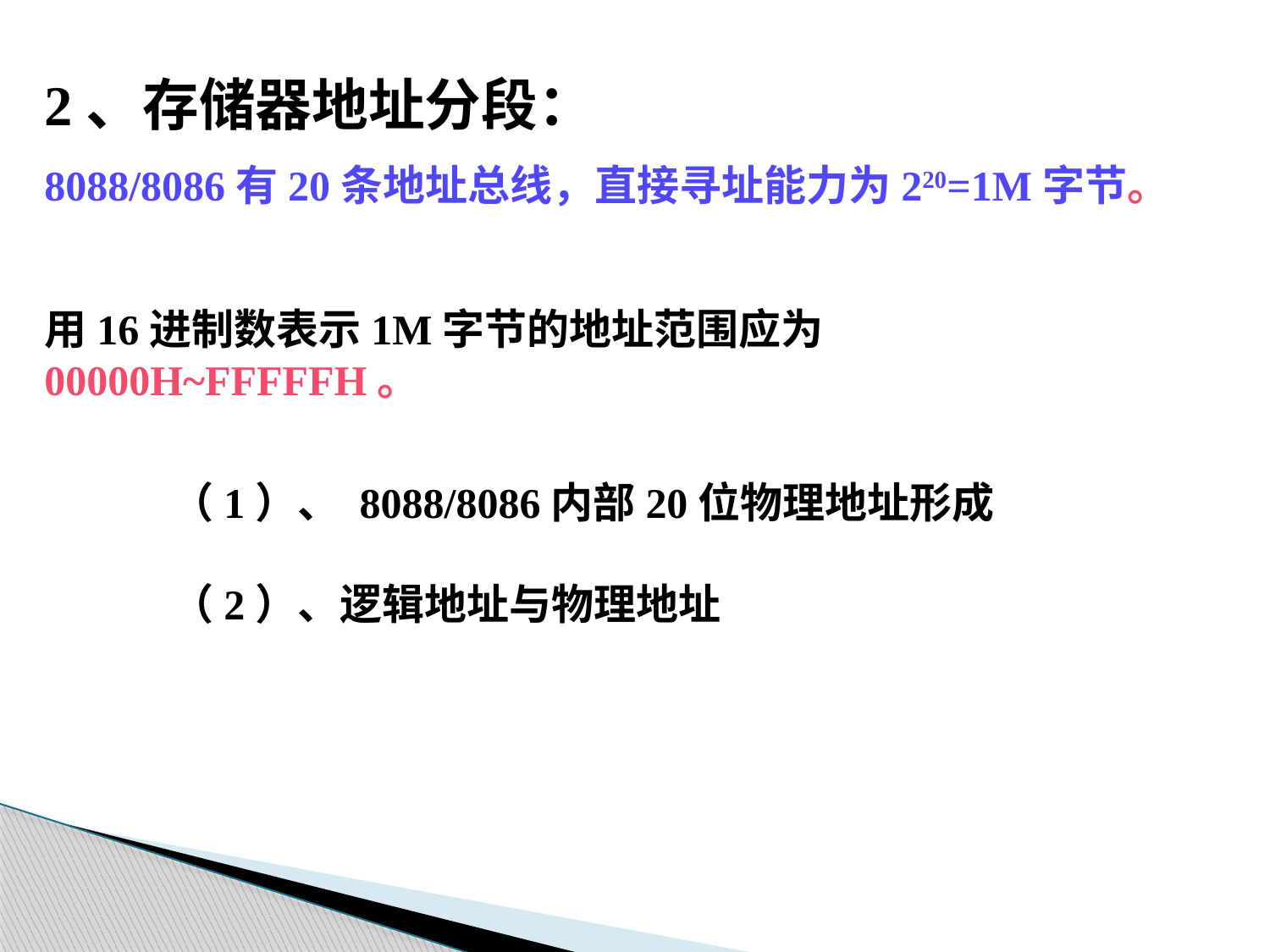

2、存储器地址分段：
8088/8086有20条地址总线，直接寻址能力为220=1M字节。

用16进制数表示1M字节的地址范围应为00000H~FFFFFH。

	（1）、 8088/8086内部20位物理地址形成

	（2）、逻辑地址与物理地址